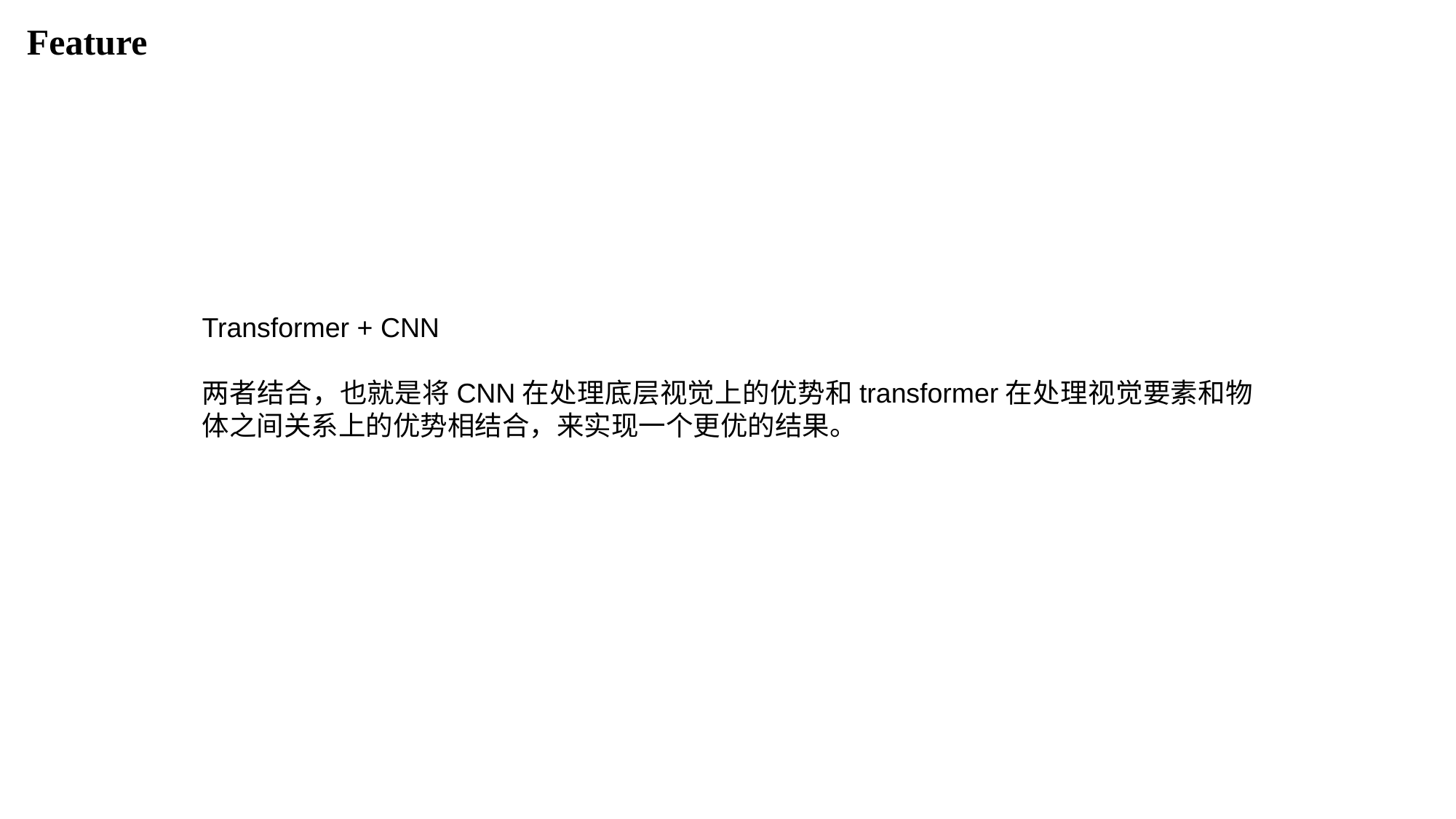

Feature
Transformer + CNN

两者结合，也就是将CNN在处理底层视觉上的优势和transformer在处理视觉要素和物体之间关系上的优势相结合，来实现一个更优的结果。